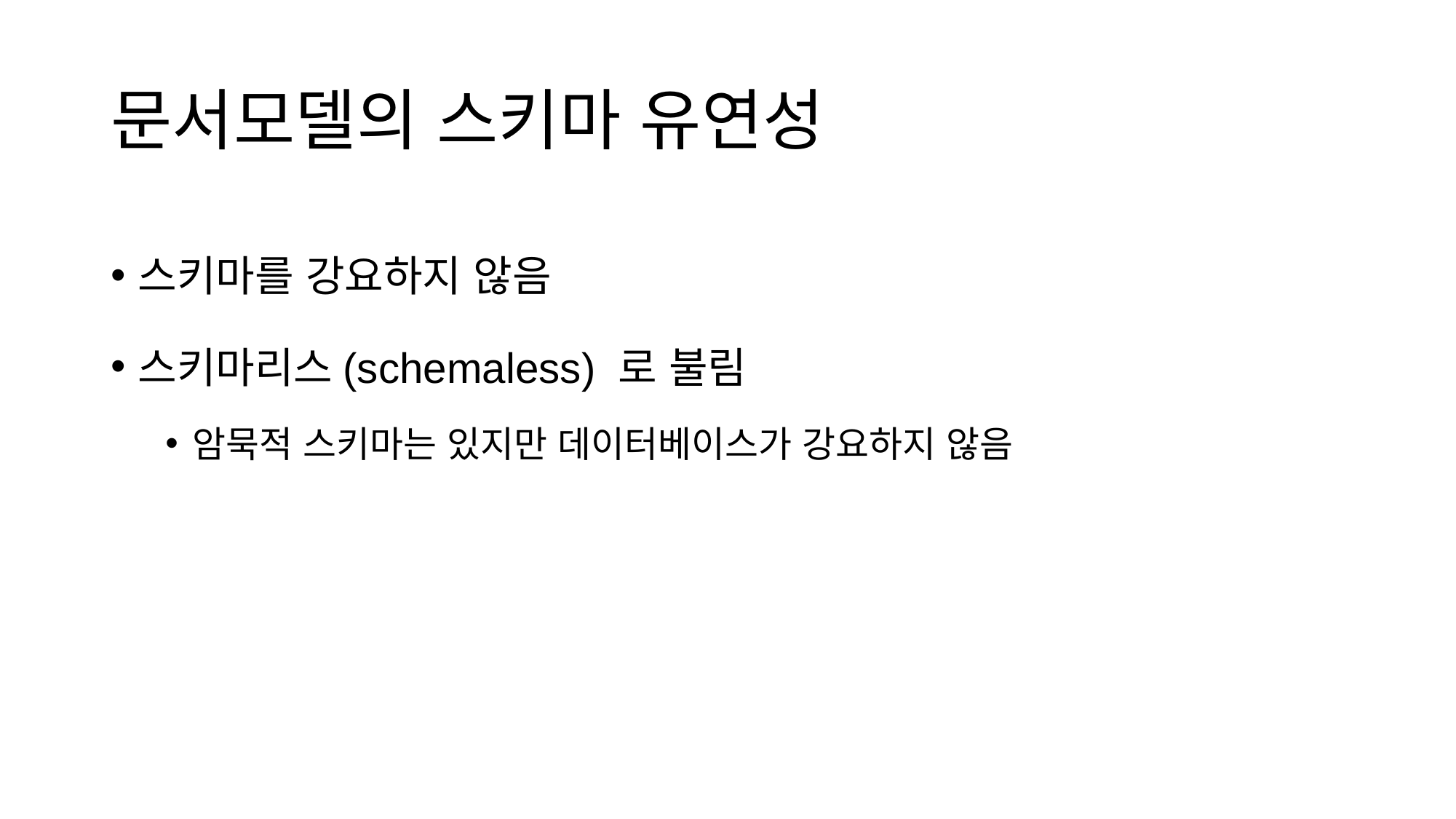

# 문서모델의 스키마 유연성
스키마를 강요하지 않음
스키마리스(schemaless) 로 불림
암묵적 스키마는 있지만 데이터베이스가 강요하지 않음